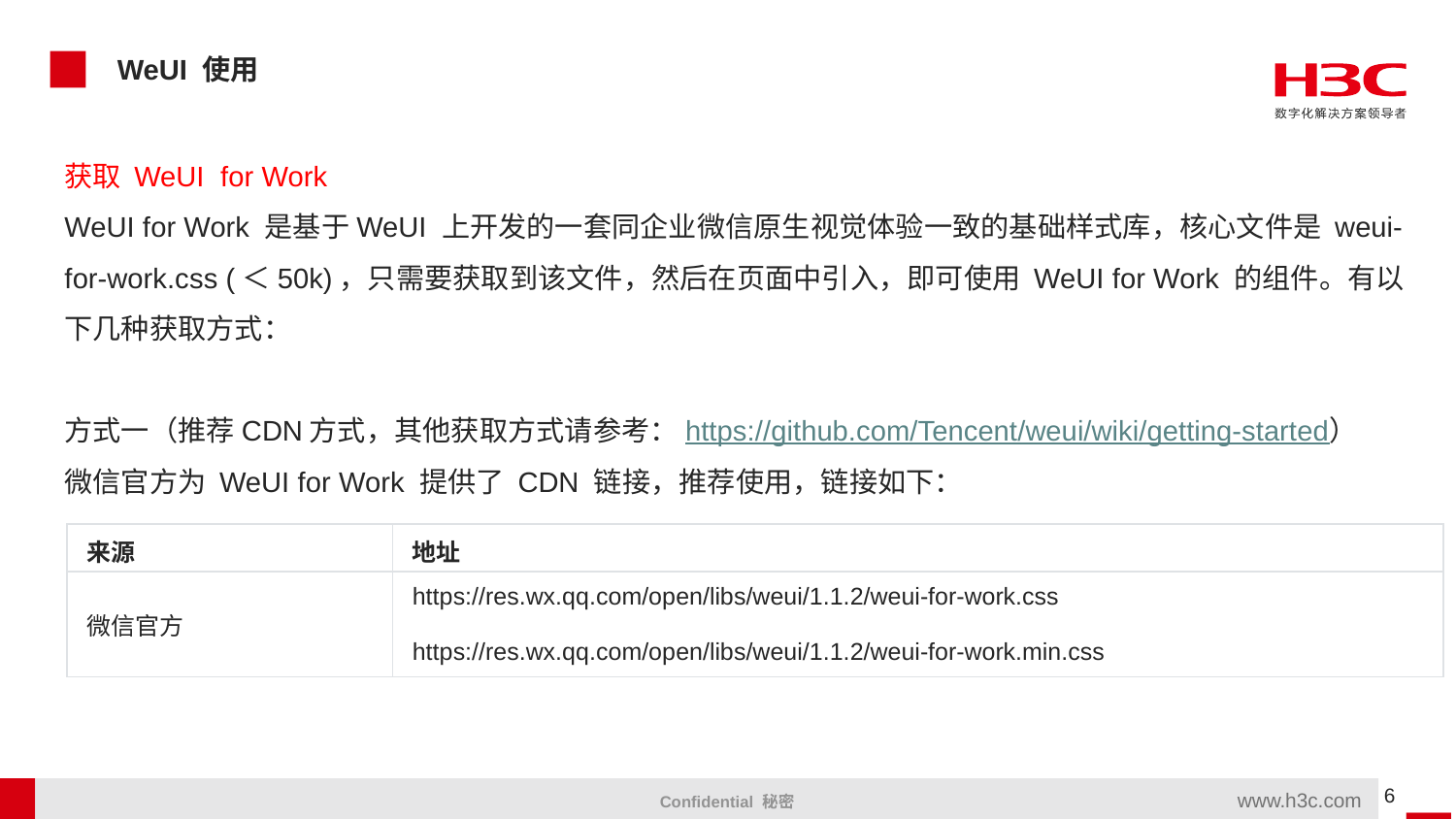

WeUI 使用

获取 WeUI  for Work
WeUI for Work 是基于WeUI 上开发的一套同企业微信原生视觉体验一致的基础样式库，核心文件是 weui-for-work.css (＜50k)，只需要获取到该文件，然后在页面中引入，即可使用 WeUI for Work 的组件。有以下几种获取方式：

方式一（推荐CDN方式，其他获取方式请参考：https://github.com/Tencent/weui/wiki/getting-started）
微信官方为 WeUI for Work 提供了 CDN 链接，推荐使用，链接如下：
| 来源 | 地址 |
| --- | --- |
| 微信官方 | https://res.wx.qq.com/open/libs/weui/1.1.2/weui-for-work.css https://res.wx.qq.com/open/libs/weui/1.1.2/weui-for-work.min.css |